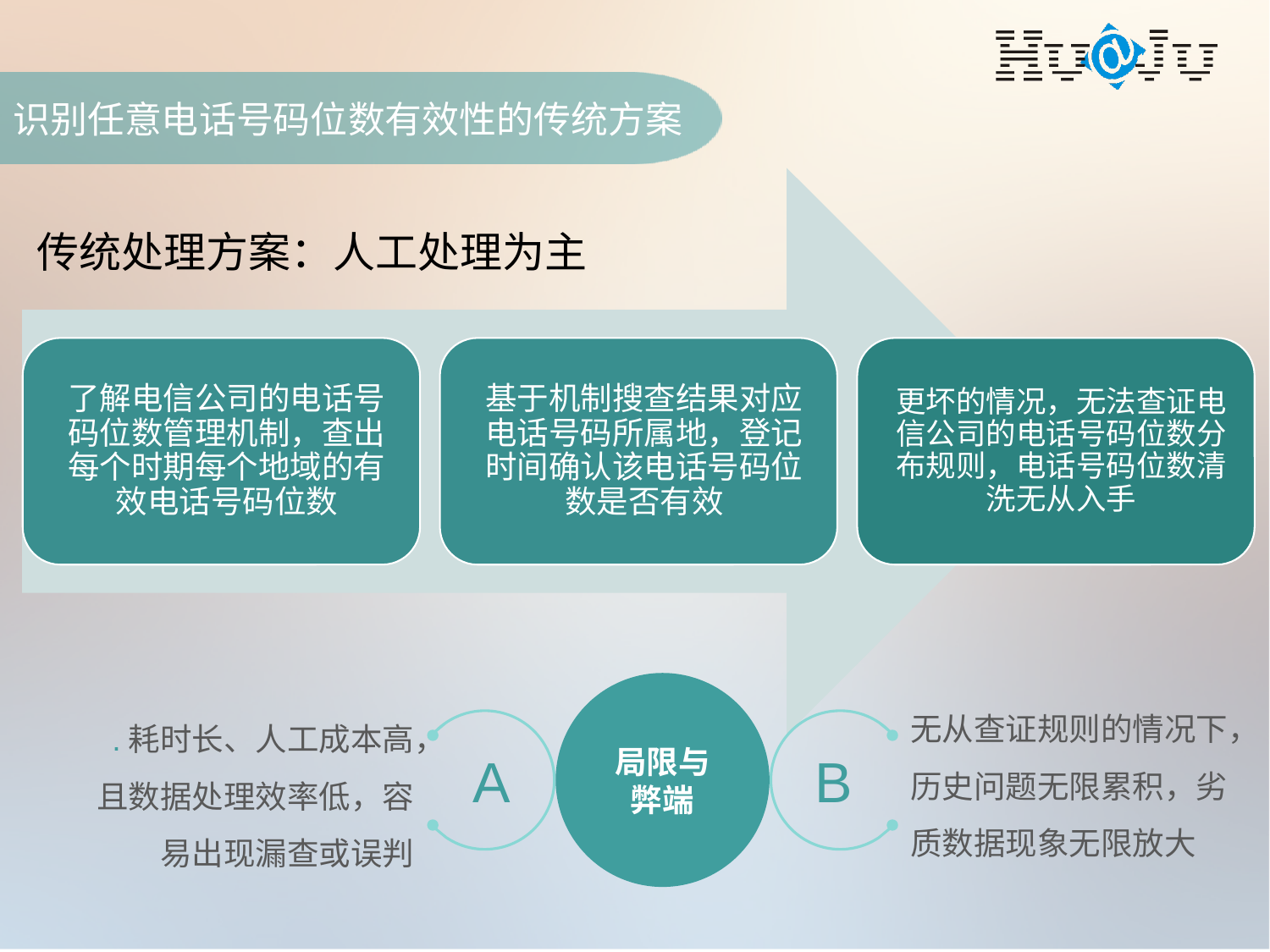

# 识别任意电话号码位数有效性的传统方案
了解电信公司的电话号码位数管理机制，查出每个时期每个地域的有效电话号码位数
基于机制搜查结果对应电话号码所属地，登记时间确认该电话号码位数是否有效
更坏的情况，无法查证电信公司的电话号码位数分布规则，电话号码位数清洗无从入手
传统处理方案：人工处理为主
局限与弊端
A
B
无从查证规则的情况下，历史问题无限累积，劣质数据现象无限放大
.耗时长、人工成本高，且数据处理效率低，容易出现漏查或误判